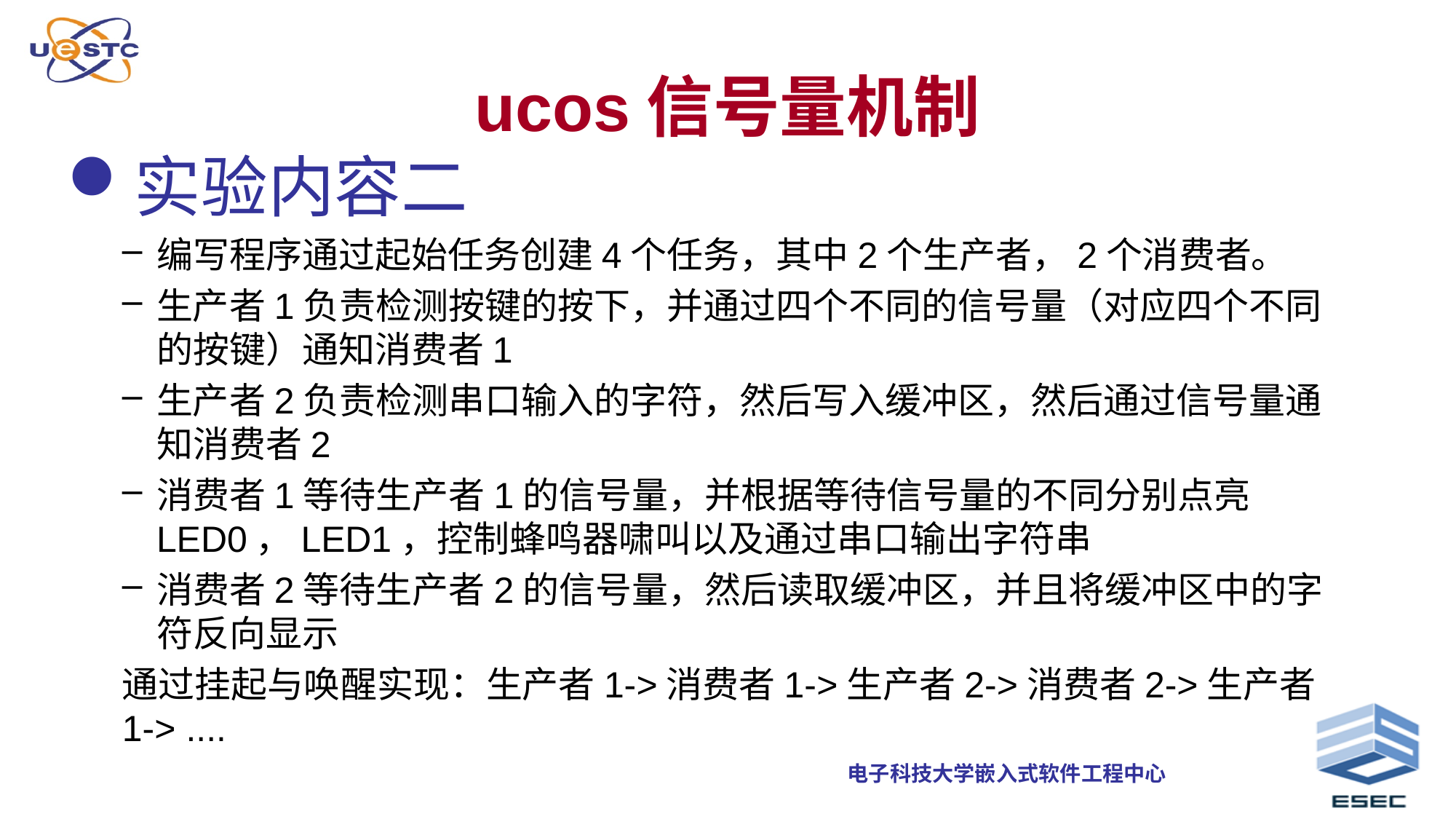

# ucos信号量机制
实验内容二
编写程序通过起始任务创建4个任务，其中2个生产者，2个消费者。
生产者1负责检测按键的按下，并通过四个不同的信号量（对应四个不同的按键）通知消费者1
生产者2负责检测串口输入的字符，然后写入缓冲区，然后通过信号量通知消费者2
消费者1等待生产者1的信号量，并根据等待信号量的不同分别点亮LED0，LED1，控制蜂鸣器啸叫以及通过串口输出字符串
消费者2等待生产者2的信号量，然后读取缓冲区，并且将缓冲区中的字符反向显示
通过挂起与唤醒实现：生产者1->消费者1->生产者2->消费者2->生产者1-> ....